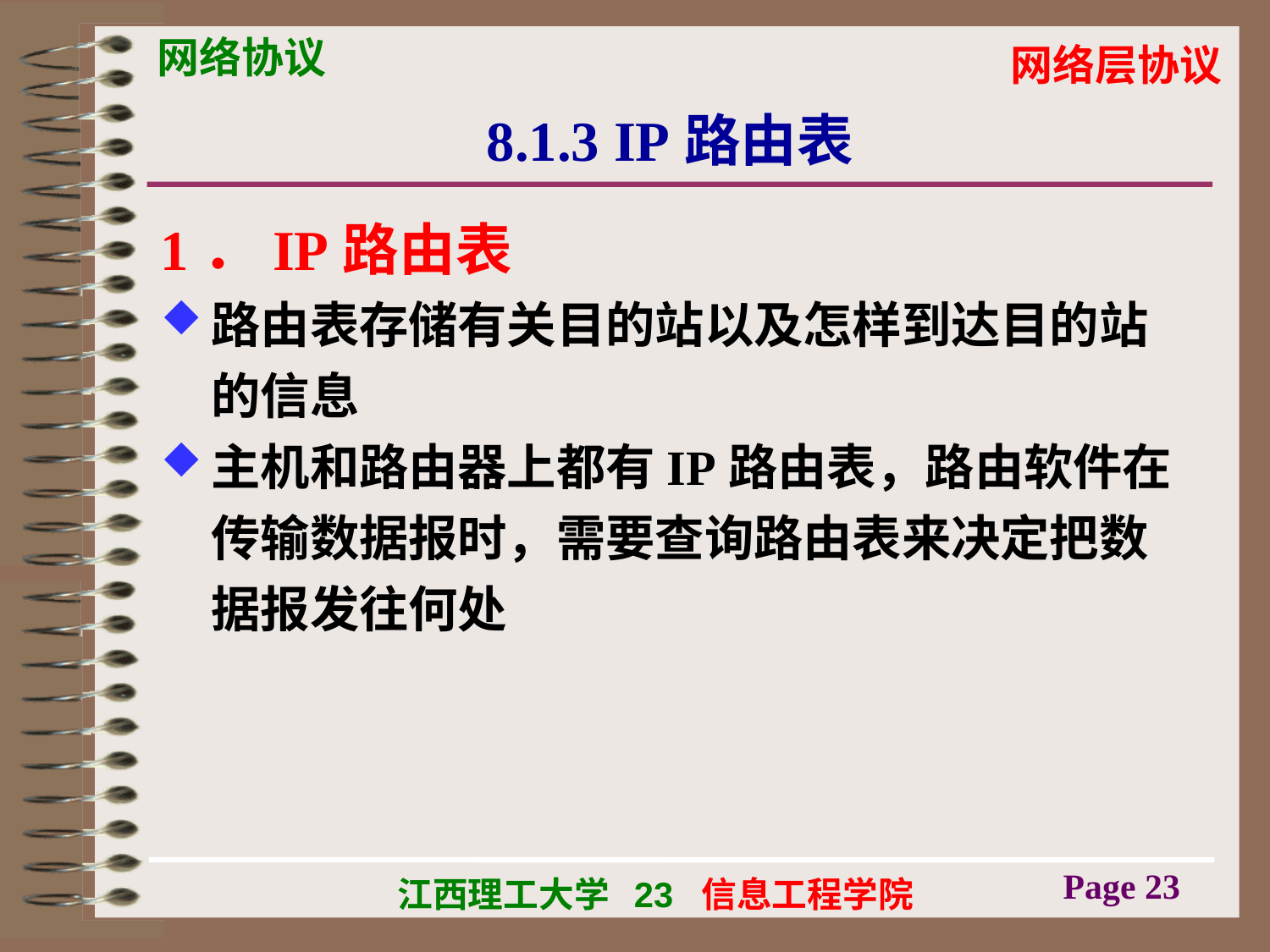

# 8.1.3 IP路由表
1．IP路由表
路由表存储有关目的站以及怎样到达目的站的信息
主机和路由器上都有IP路由表，路由软件在传输数据报时，需要查询路由表来决定把数据报发往何处
Page 23